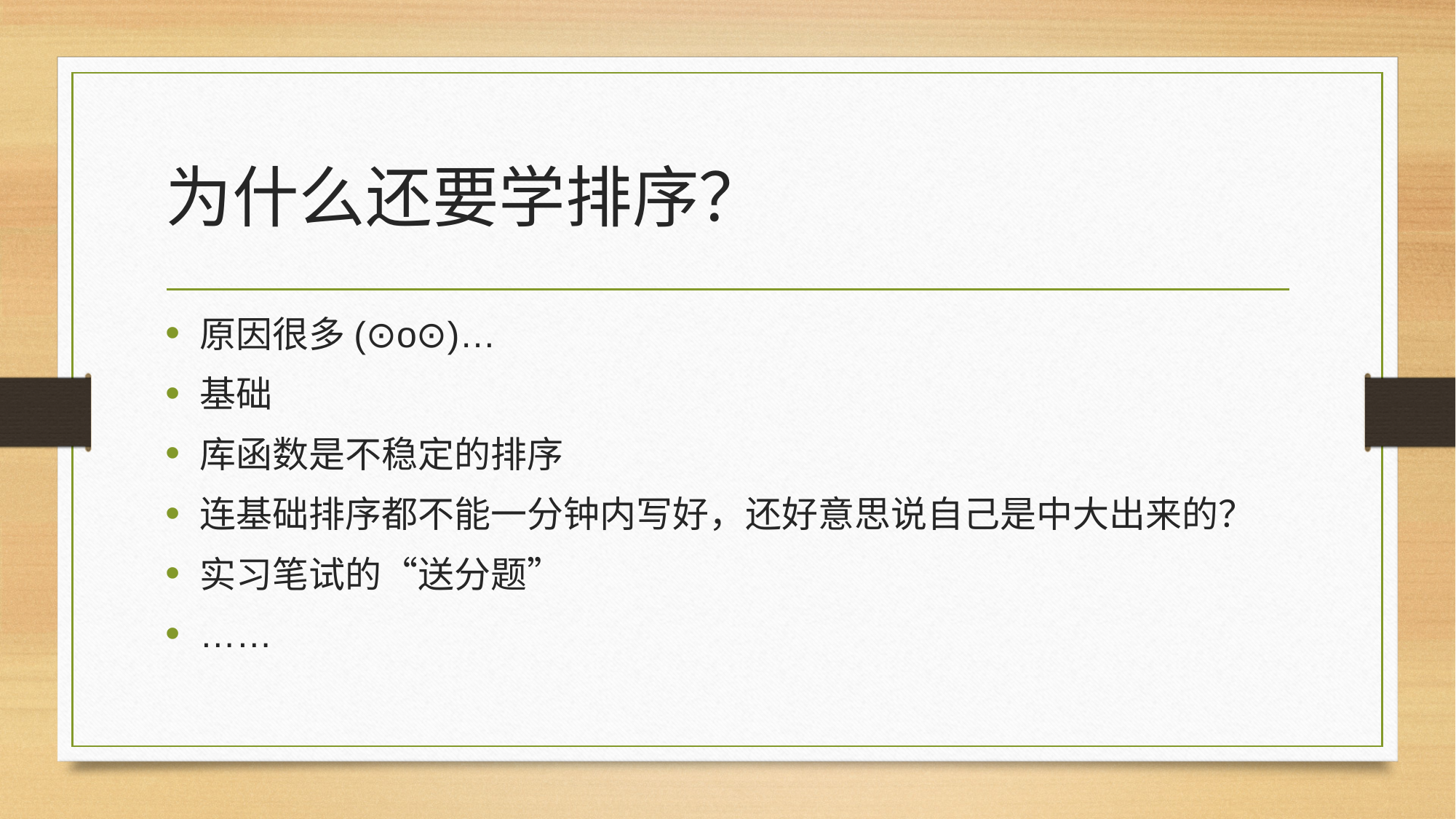

# 为什么还要学排序？
原因很多(⊙o⊙)…
基础
库函数是不稳定的排序
连基础排序都不能一分钟内写好，还好意思说自己是中大出来的？
实习笔试的“送分题”
……